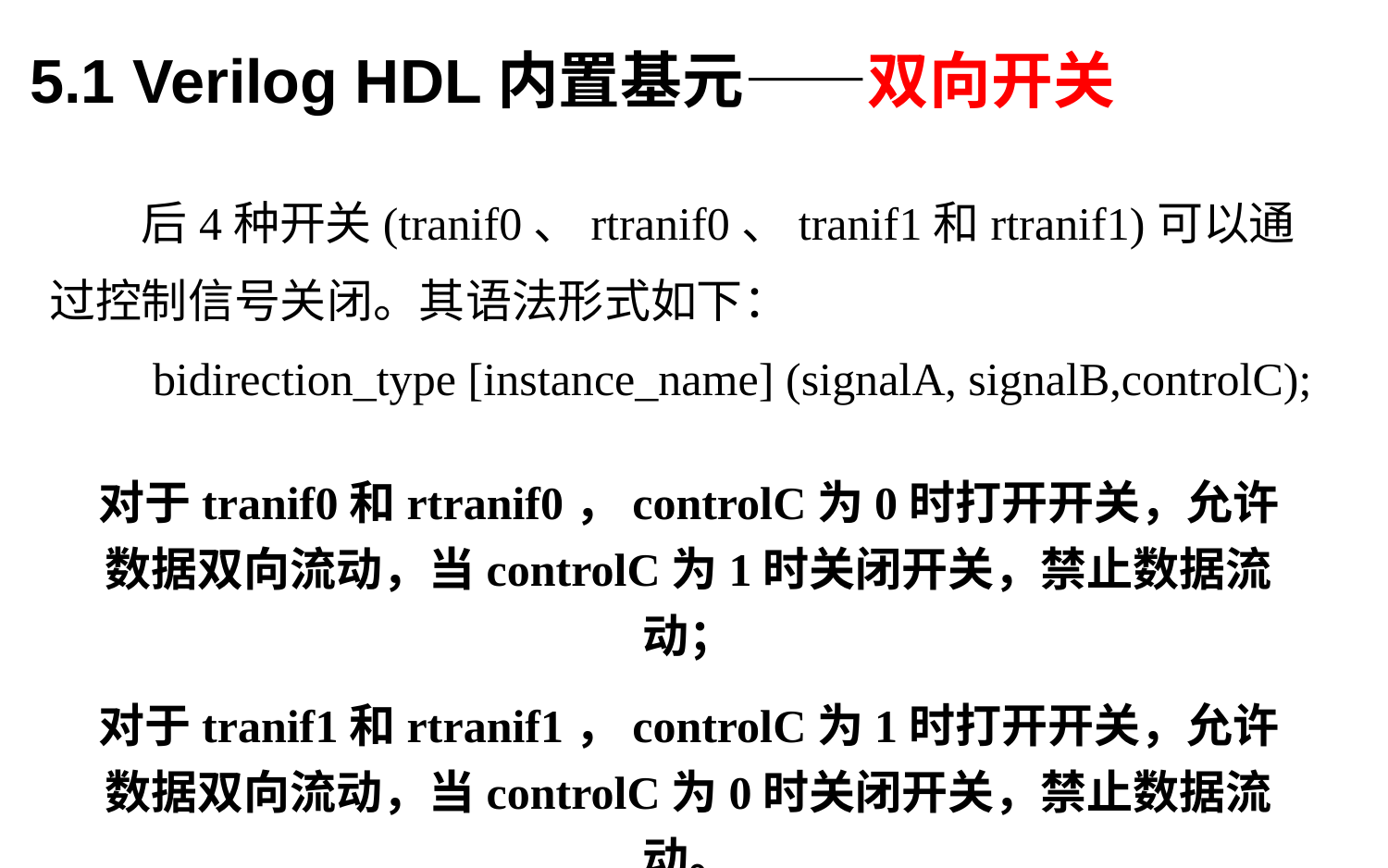

5.1 Verilog HDL内置基元——双向开关
# 后4种开关(tranif0、rtranif0、tranif1和rtranif1)可以通过控制信号关闭。其语法形式如下： 　　bidirection_type [instance_name] (signalA, signalB,controlC);
对于tranif0和rtranif0，controlC为0时打开开关，允许数据双向流动，当controlC为1时关闭开关，禁止数据流动；
对于tranif1和rtranif1，controlC为1时打开开关，允许数据双向流动，当controlC为0时关闭开关，禁止数据流动。